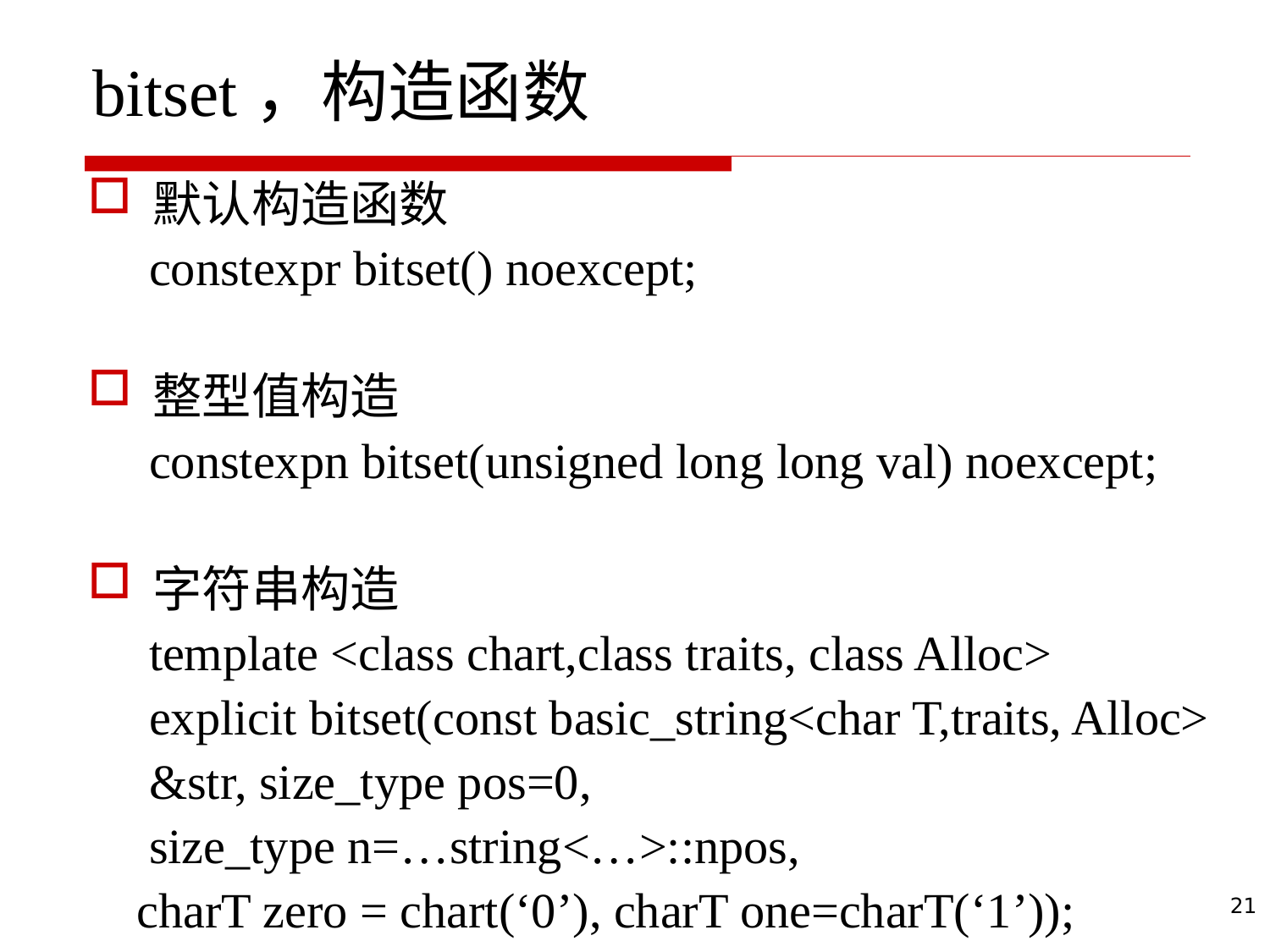

# bitset，构造函数
默认构造函数
     constexpr bitset() noexcept;

整型值构造
     constexpn bitset(unsigned long long val) noexcept;

字符串构造
     template <class chart,class traits, class Alloc>
     explicit bitset(const basic_string<char T,traits, Alloc>
     &str, size_type pos=0,
     size_type n=…string<…>::npos,
    charT zero = chart(‘0’), charT one=charT(‘1’));

21